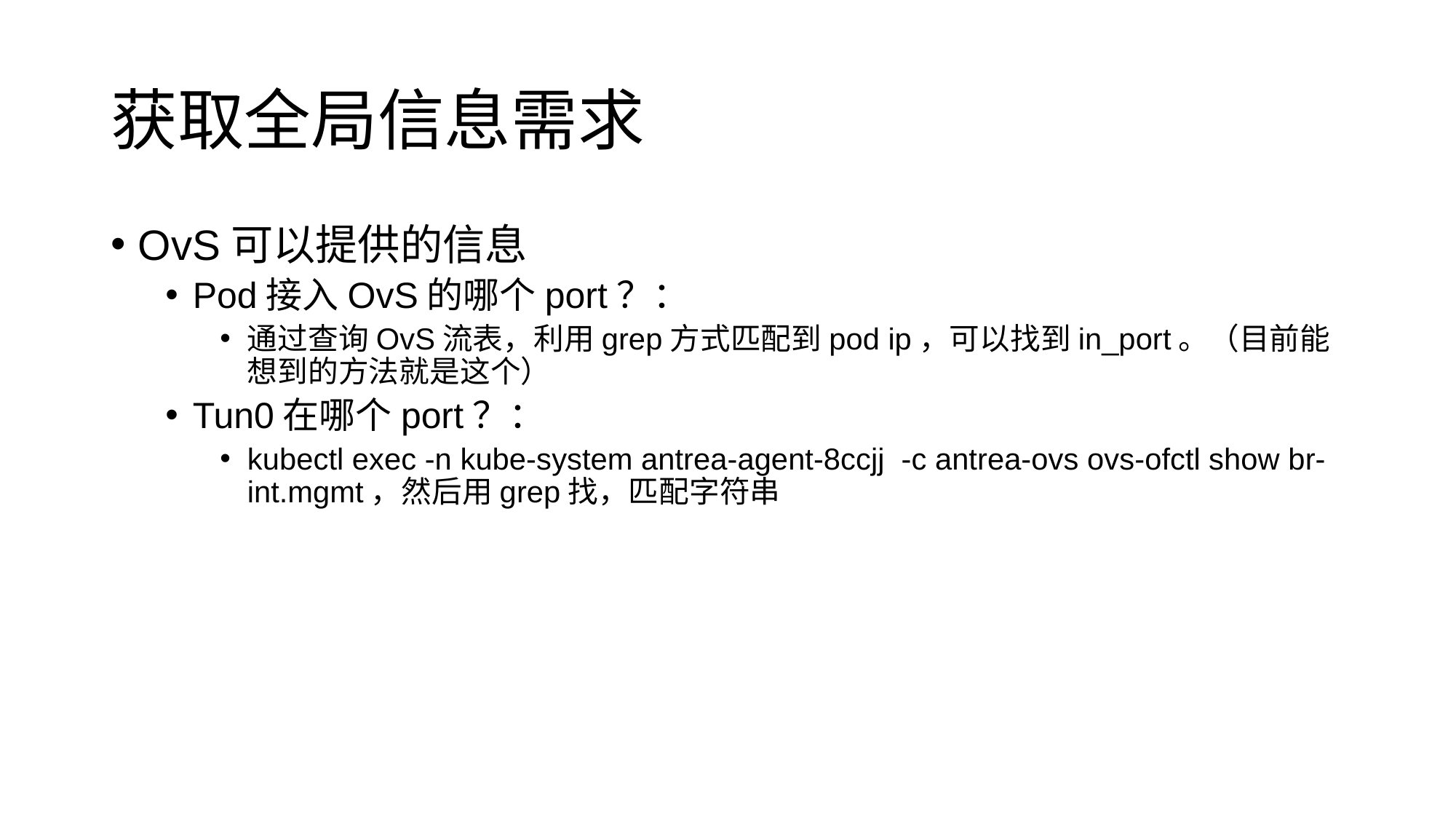

# 获取全局信息需求
OvS可以提供的信息
Pod接入OvS的哪个port？：
通过查询OvS流表，利用grep方式匹配到pod ip，可以找到in_port。（目前能想到的方法就是这个）
Tun0在哪个port？：
kubectl exec -n kube-system antrea-agent-8ccjj  -c antrea-ovs ovs-ofctl show br-int.mgmt，然后用grep找，匹配字符串